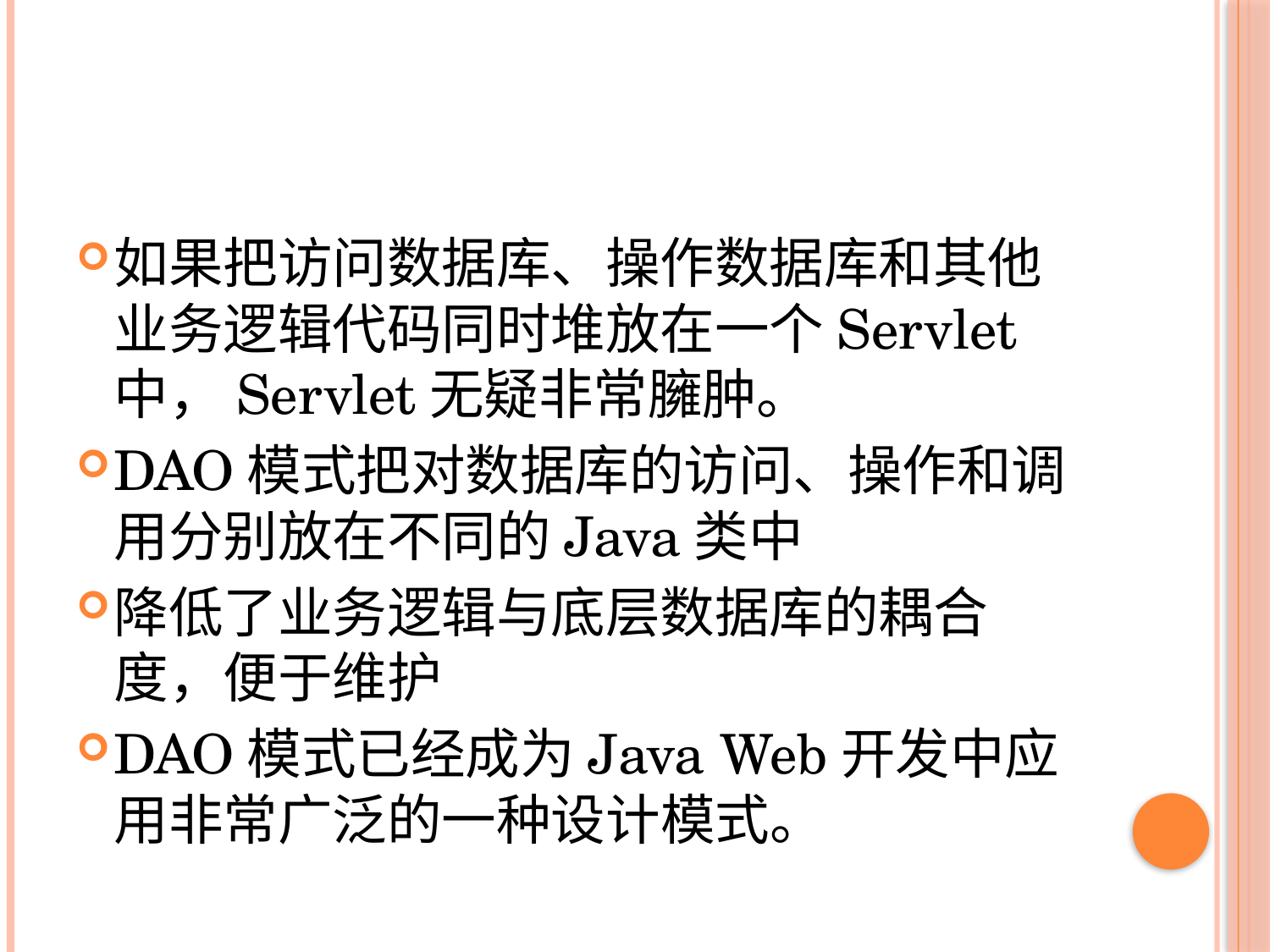

如果把访问数据库、操作数据库和其他业务逻辑代码同时堆放在一个Servlet中，Servlet无疑非常臃肿。
DAO模式把对数据库的访问、操作和调用分别放在不同的Java类中
降低了业务逻辑与底层数据库的耦合度，便于维护
DAO模式已经成为Java Web开发中应用非常广泛的一种设计模式。